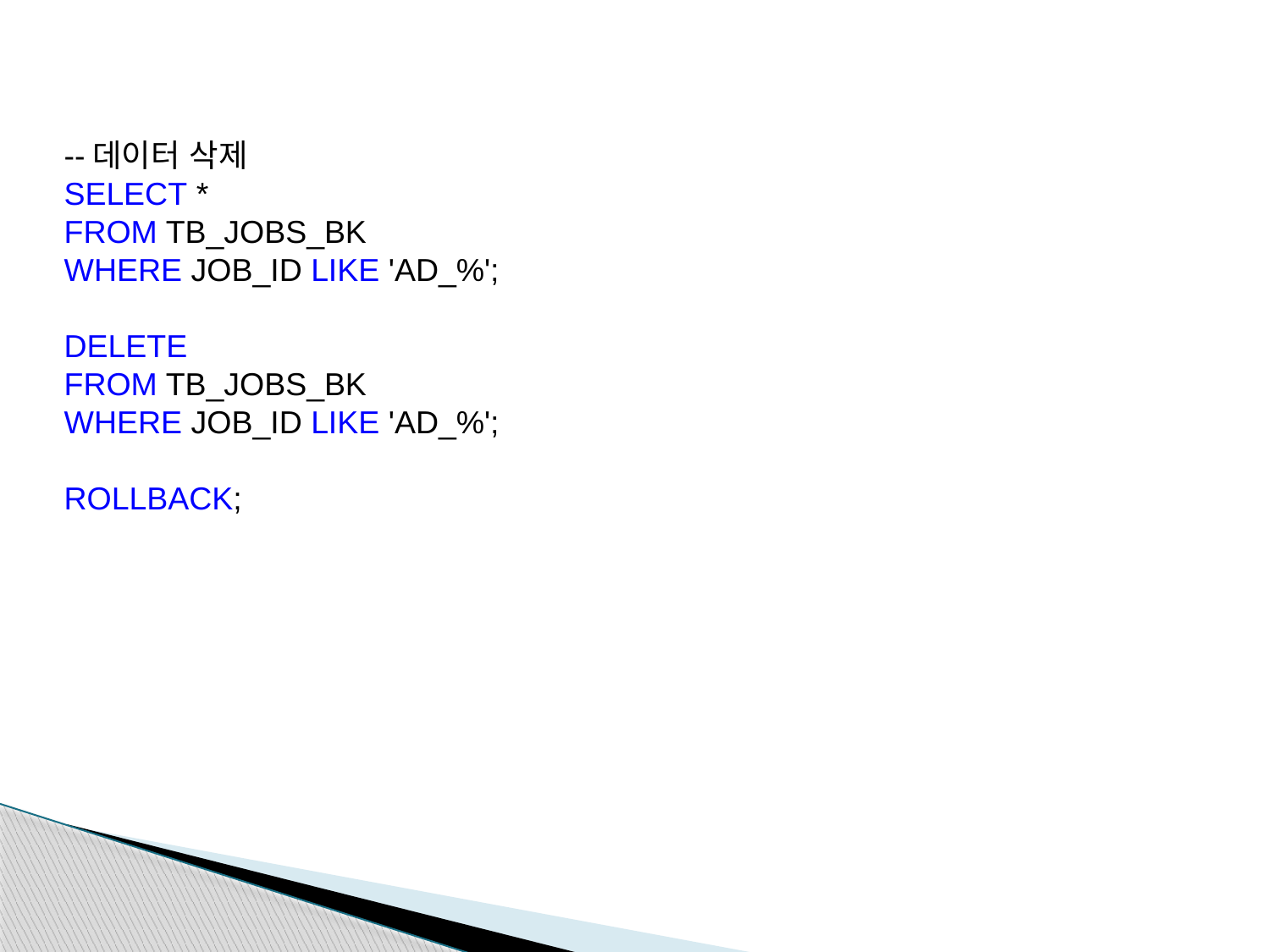

--데이터 삭제
SELECT *
FROM TB_JOBS_BK
WHERE JOB_ID LIKE 'AD_%';

DELETE
FROM TB_JOBS_BK
WHERE JOB_ID LIKE 'AD_%';

ROLLBACK;